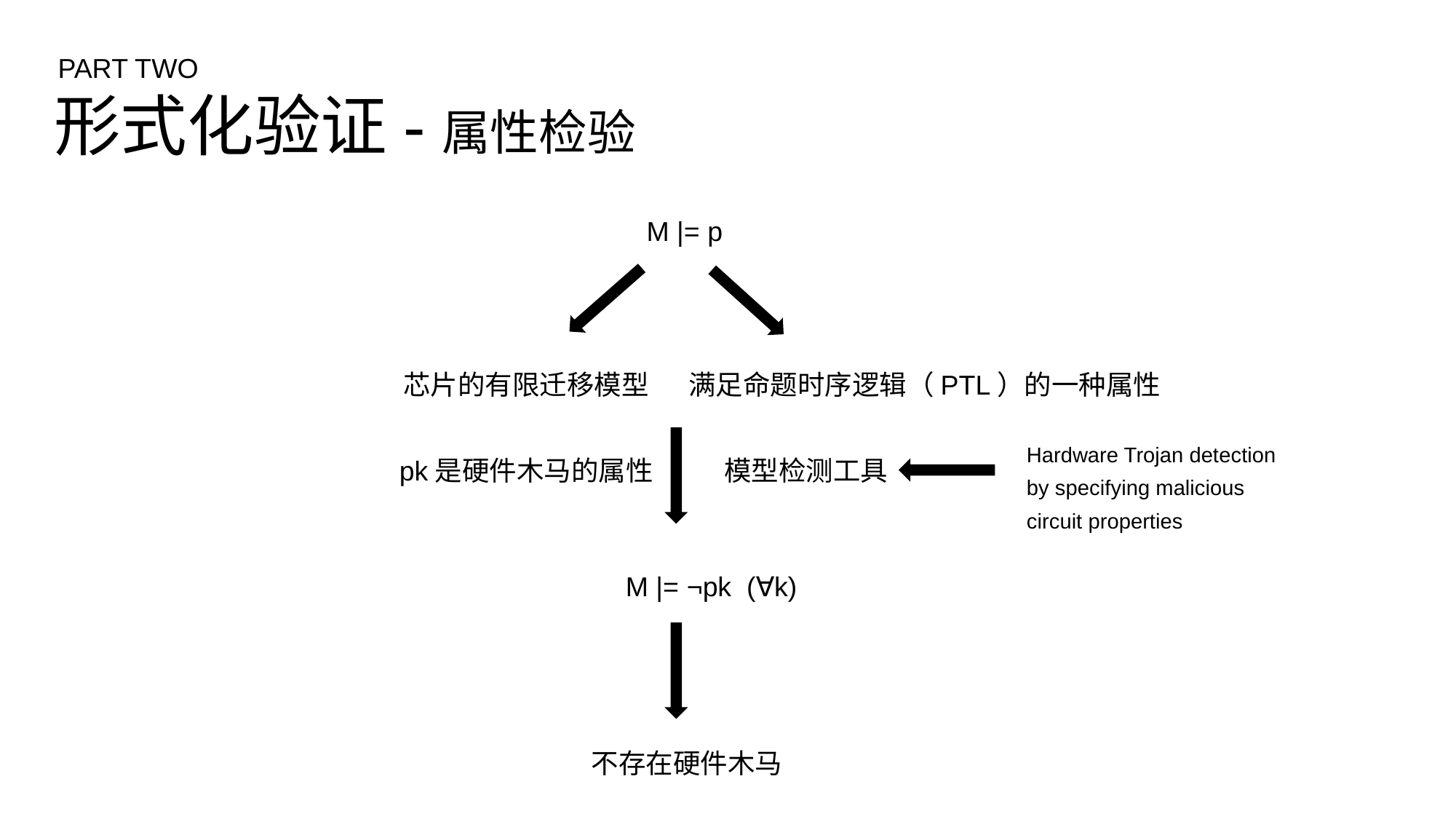

PART TWO
  形式化验证-属性检验
M |= p

芯片的有限迁移模型
满足命题时序逻辑（PTL）的一种属性
Hardware Trojan detection
by specifying malicious circuit properties
pk是硬件木马的属性
模型检测工具

M |= ¬pk  (∀k)

不存在硬件木马